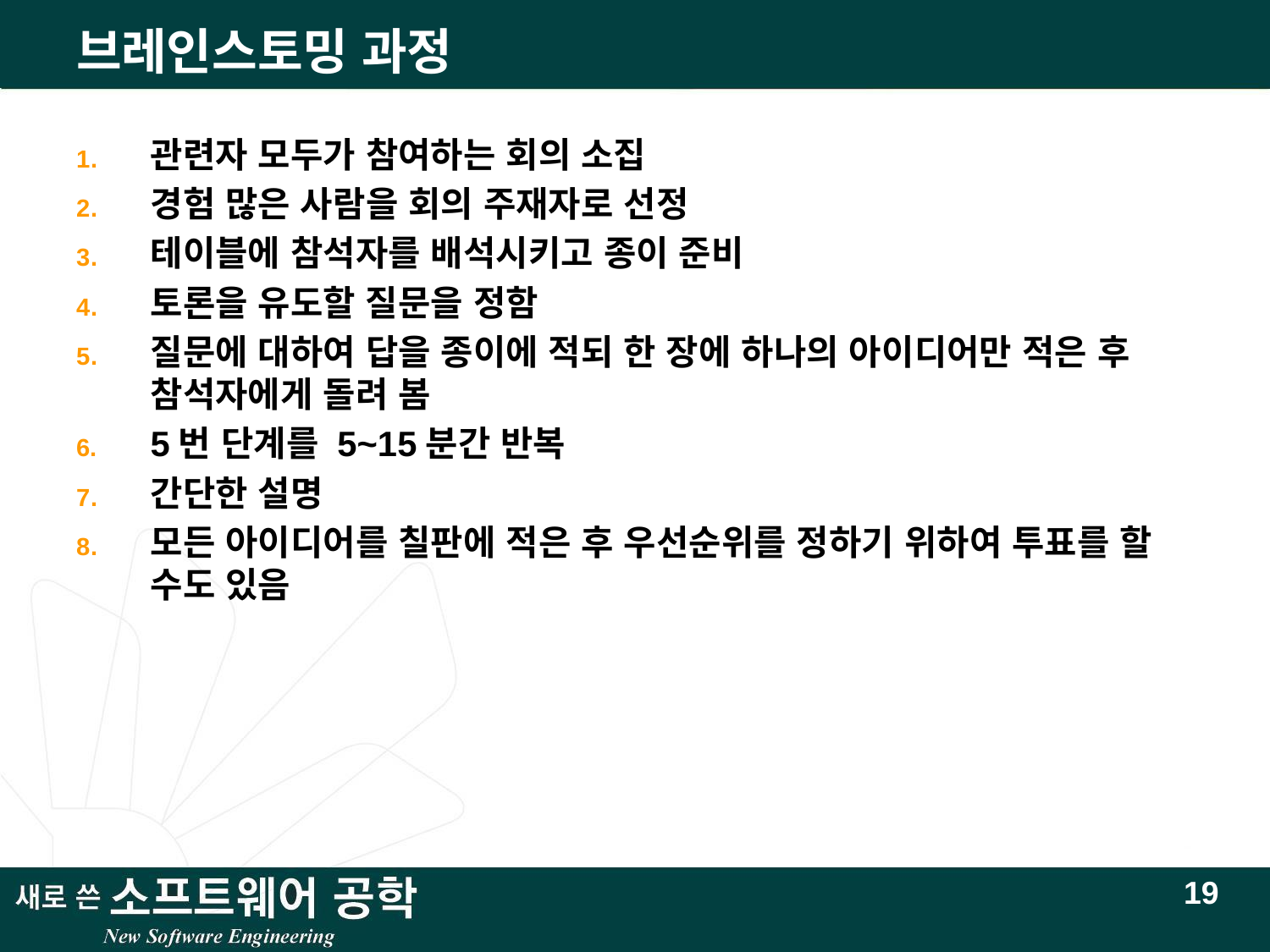

# 브레인스토밍 과정
관련자 모두가 참여하는 회의 소집
경험 많은 사람을 회의 주재자로 선정
테이블에 참석자를 배석시키고 종이 준비
토론을 유도할 질문을 정함
질문에 대하여 답을 종이에 적되 한 장에 하나의 아이디어만 적은 후 참석자에게 돌려 봄
5번 단계를 5~15분간 반복
간단한 설명
모든 아이디어를 칠판에 적은 후 우선순위를 정하기 위하여 투표를 할 수도 있음
19